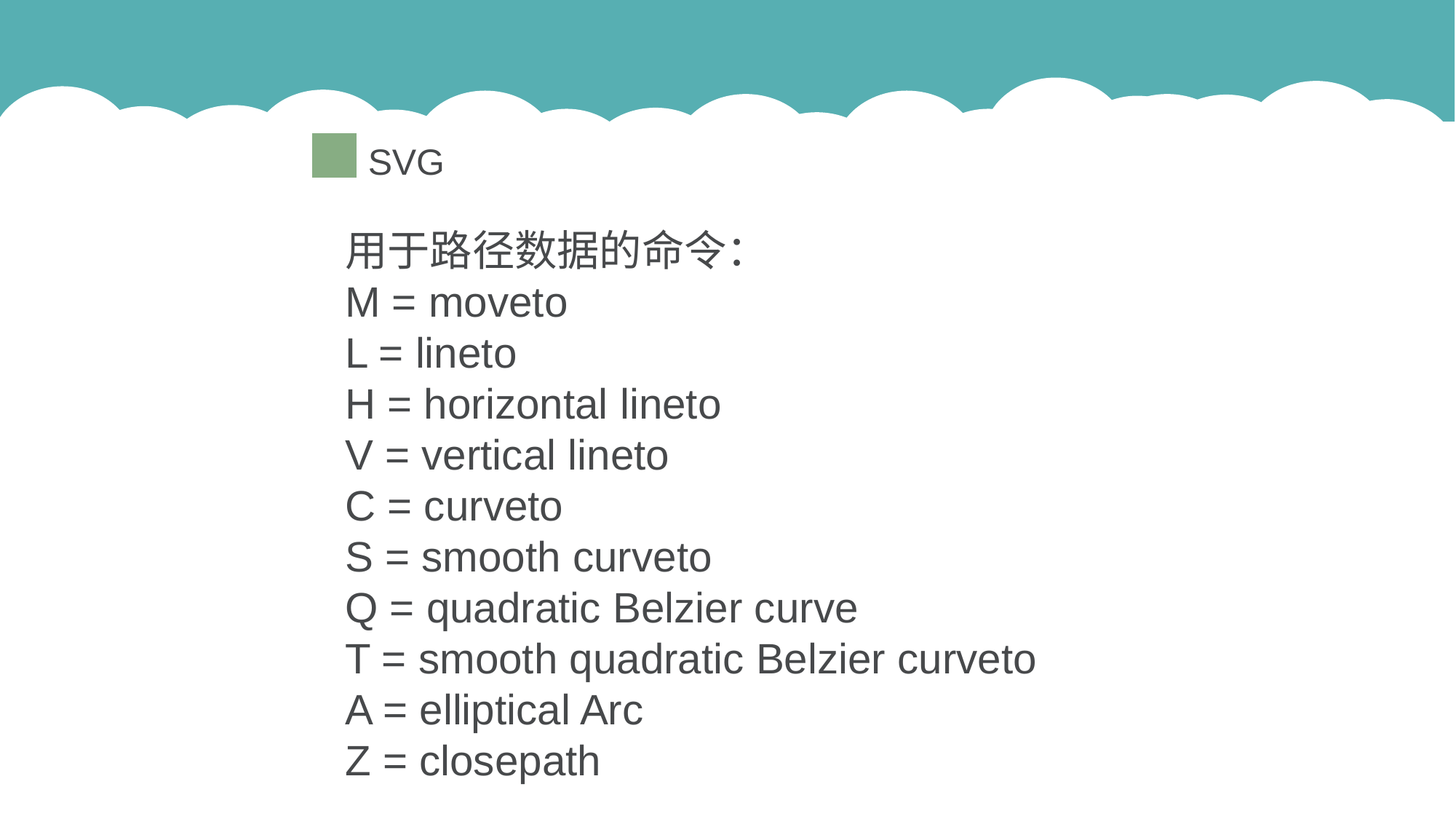

SVG
用于路径数据的命令：
M = moveto
L = lineto
H = horizontal lineto
V = vertical lineto
C = curveto
S = smooth curveto
Q = quadratic Belzier curve
T = smooth quadratic Belzier curveto
A = elliptical Arc
Z = closepath